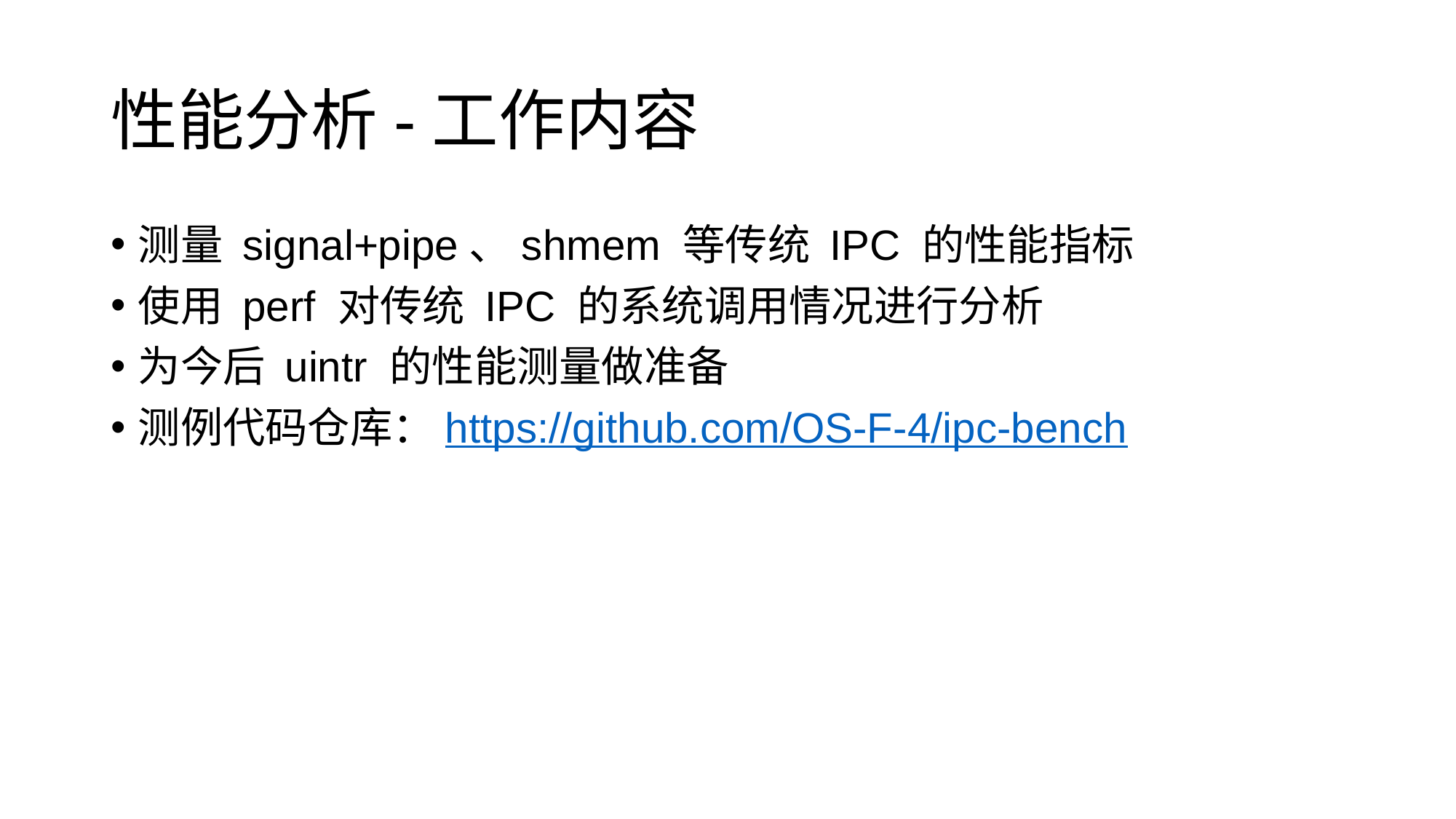

# 性能分析-工作内容
测量 signal+pipe、shmem 等传统 IPC 的性能指标
使用 perf 对传统 IPC 的系统调用情况进行分析
为今后 uintr 的性能测量做准备
测例代码仓库：https://github.com/OS-F-4/ipc-bench